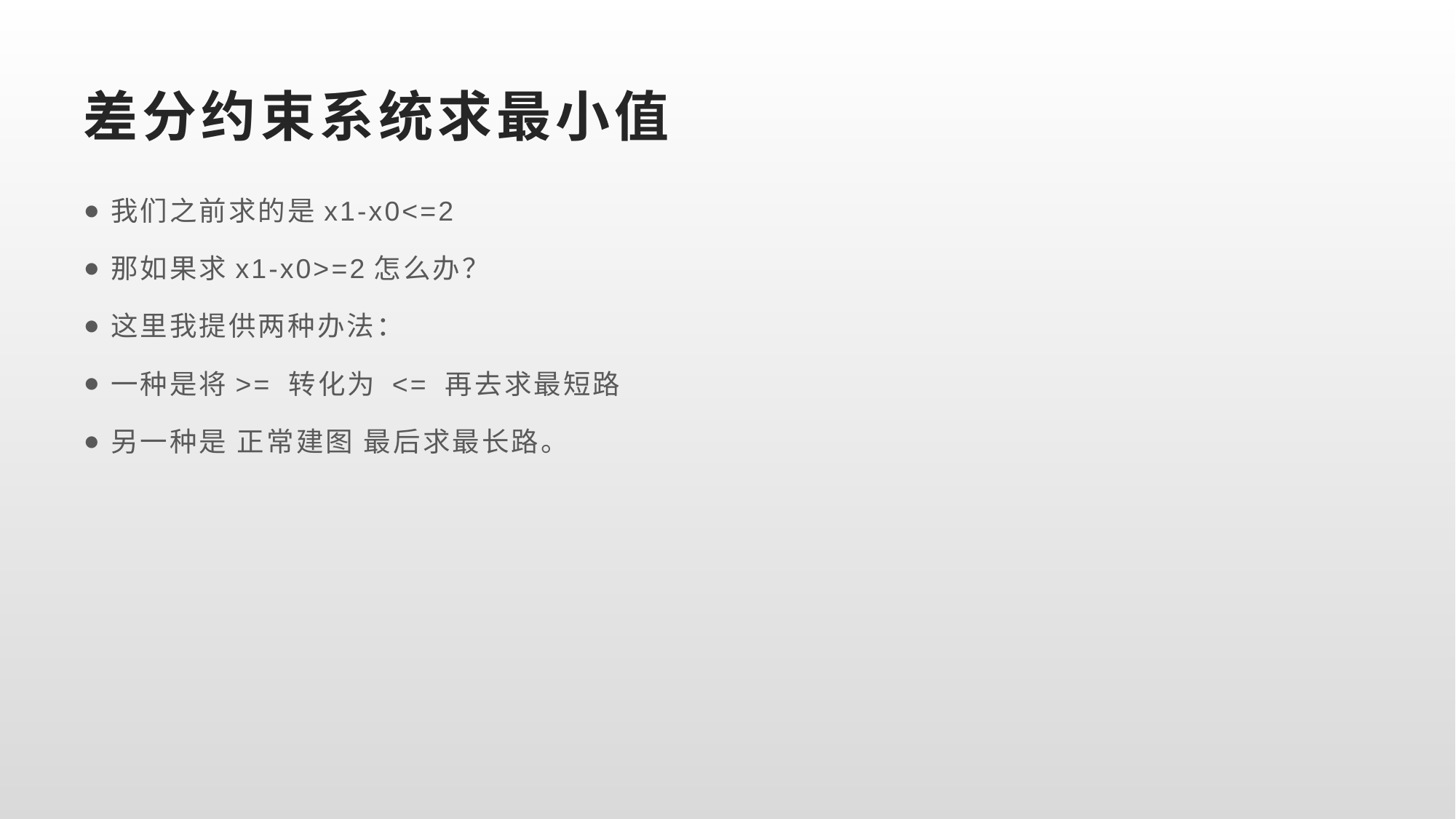

# 差分约束系统求最小值
我们之前求的是x1-x0<=2
那如果求x1-x0>=2怎么办？
这里我提供两种办法：
一种是将>= 转化为 <= 再去求最短路
另一种是 正常建图 最后求最长路。